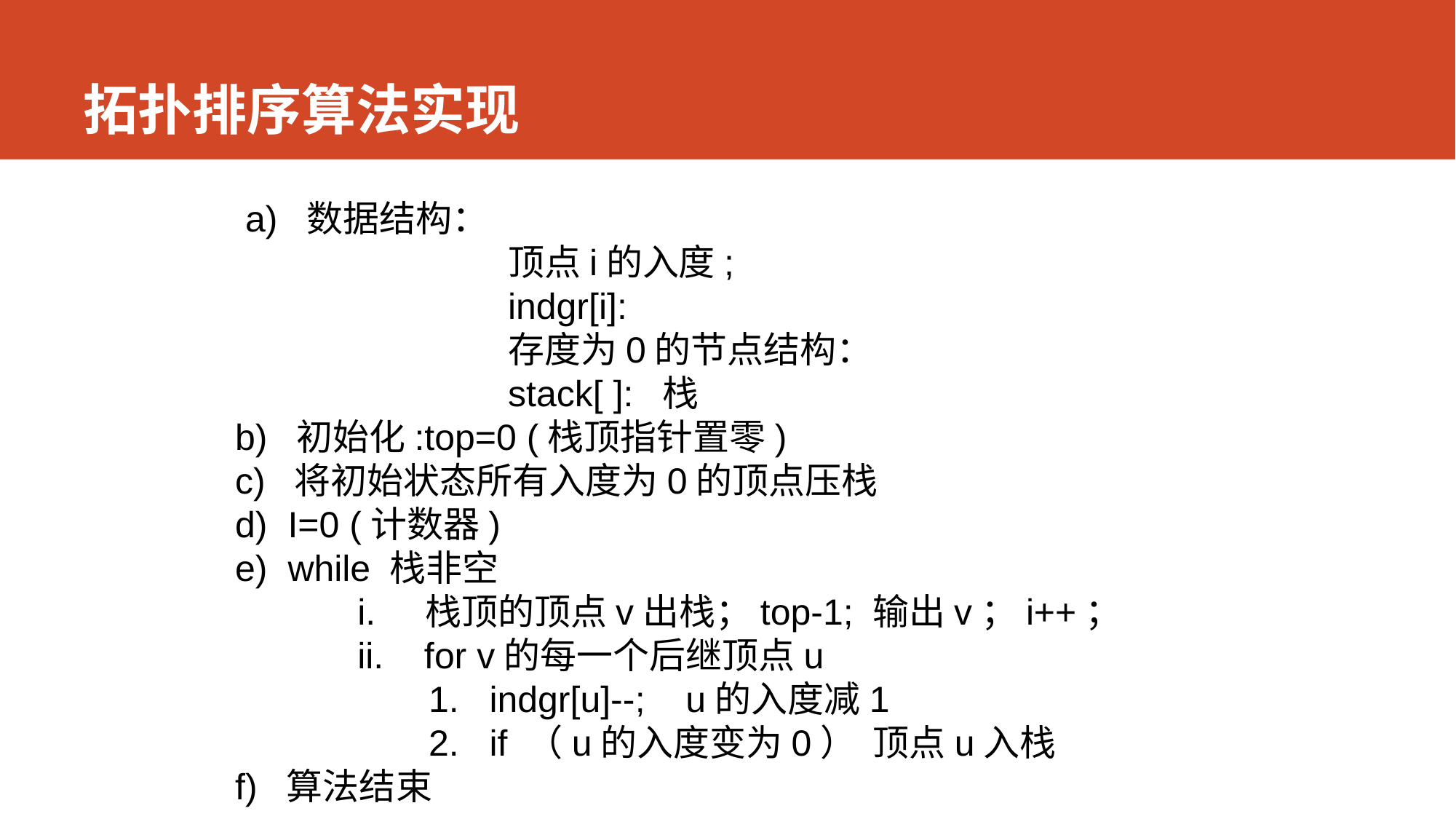

# 拓扑排序算法实现
 a)  数据结构：
顶点i的入度;
indgr[i]:
存度为0的节点结构：
stack[ ]:  栈
b)  初始化:top=0 (栈顶指针置零)
c)  将初始状态所有入度为0的顶点压栈
d)  I=0 (计数器)
e)  while 栈非空
            i.    栈顶的顶点v出栈；top-1; 输出v；i++；
            ii.    for v的每一个后继顶点u
                   1.   indgr[u]--;    u的入度减1
                   2.   if （u的入度变为0）  顶点u入栈
f)  算法结束